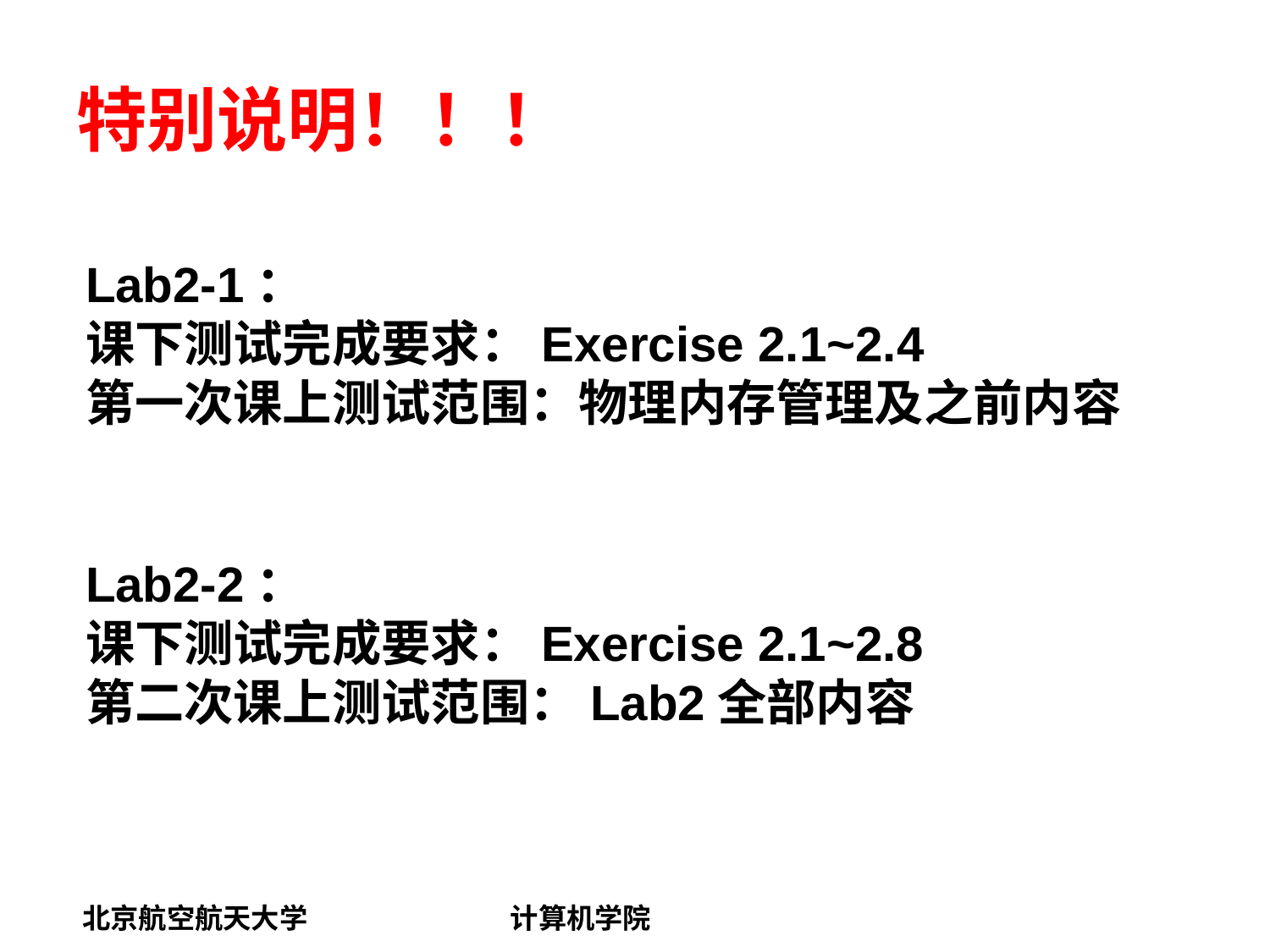

# 特别说明！！！
Lab2-1：
课下测试完成要求：Exercise 2.1~2.4
第一次课上测试范围：物理内存管理及之前内容
Lab2-2：
课下测试完成要求：Exercise 2.1~2.8
第二次课上测试范围：Lab2全部内容